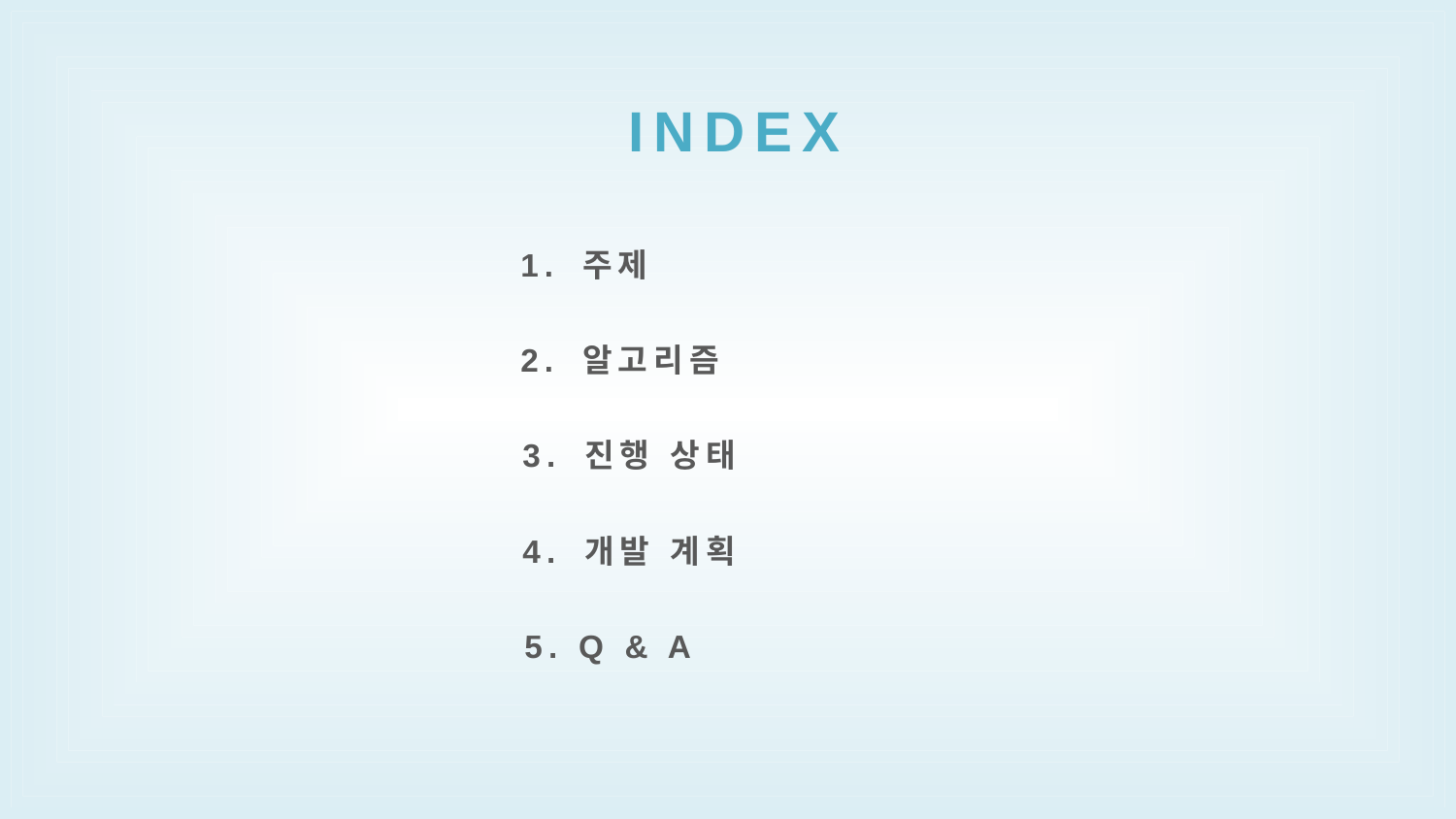

I N D E X
1. 주제
2. 알고리즘
3. 진행 상태
4. 개발 계획
5. Q & A